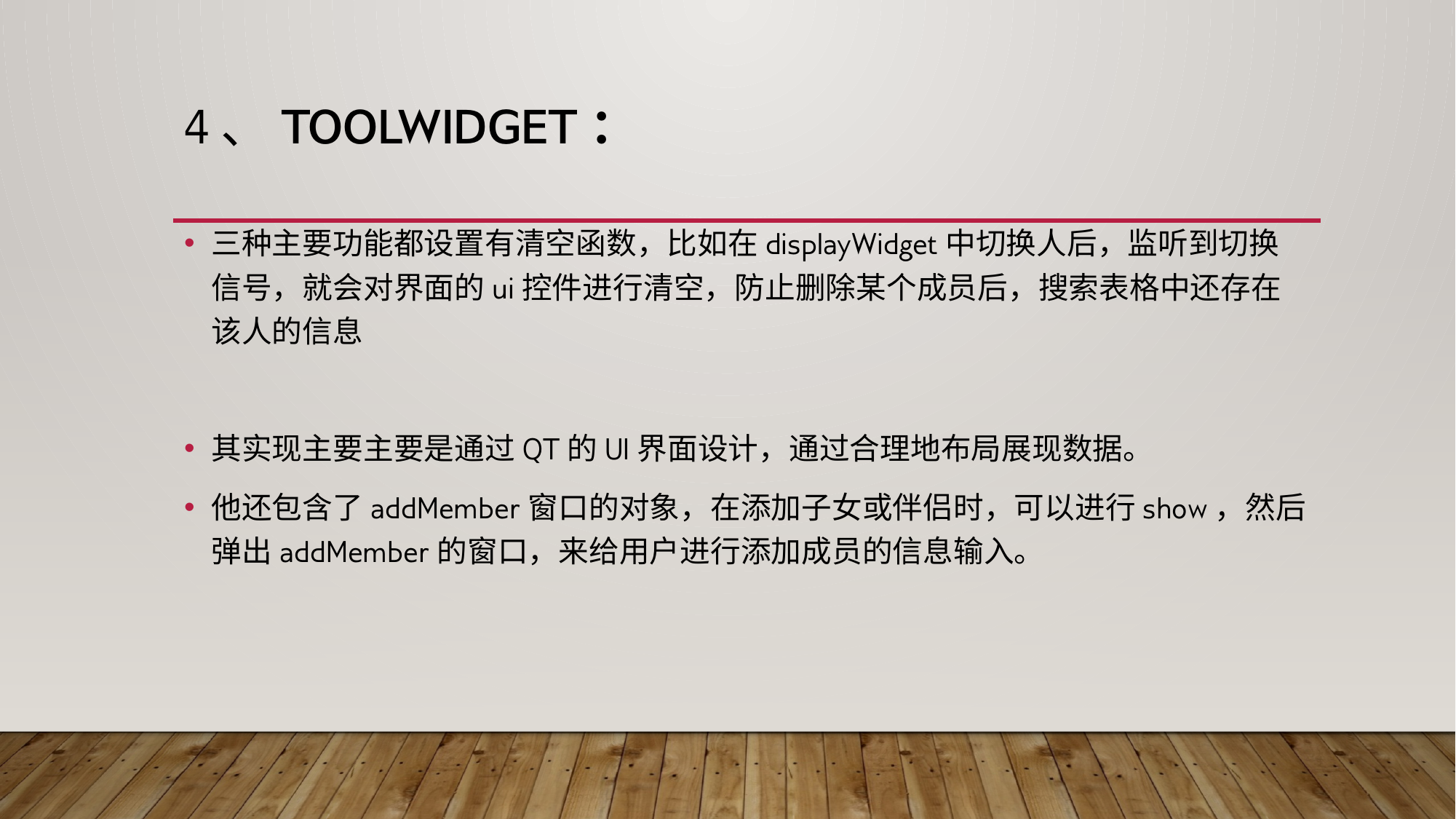

# 4、toolwidget：
三种主要功能都设置有清空函数，比如在displayWidget中切换人后，监听到切换信号，就会对界面的ui控件进行清空，防止删除某个成员后，搜索表格中还存在该人的信息

其实现主要主要是通过QT的UI界面设计，通过合理地布局展现数据。
他还包含了addMember窗口的对象，在添加子女或伴侣时，可以进行show，然后弹出addMember的窗口，来给用户进行添加成员的信息输入。